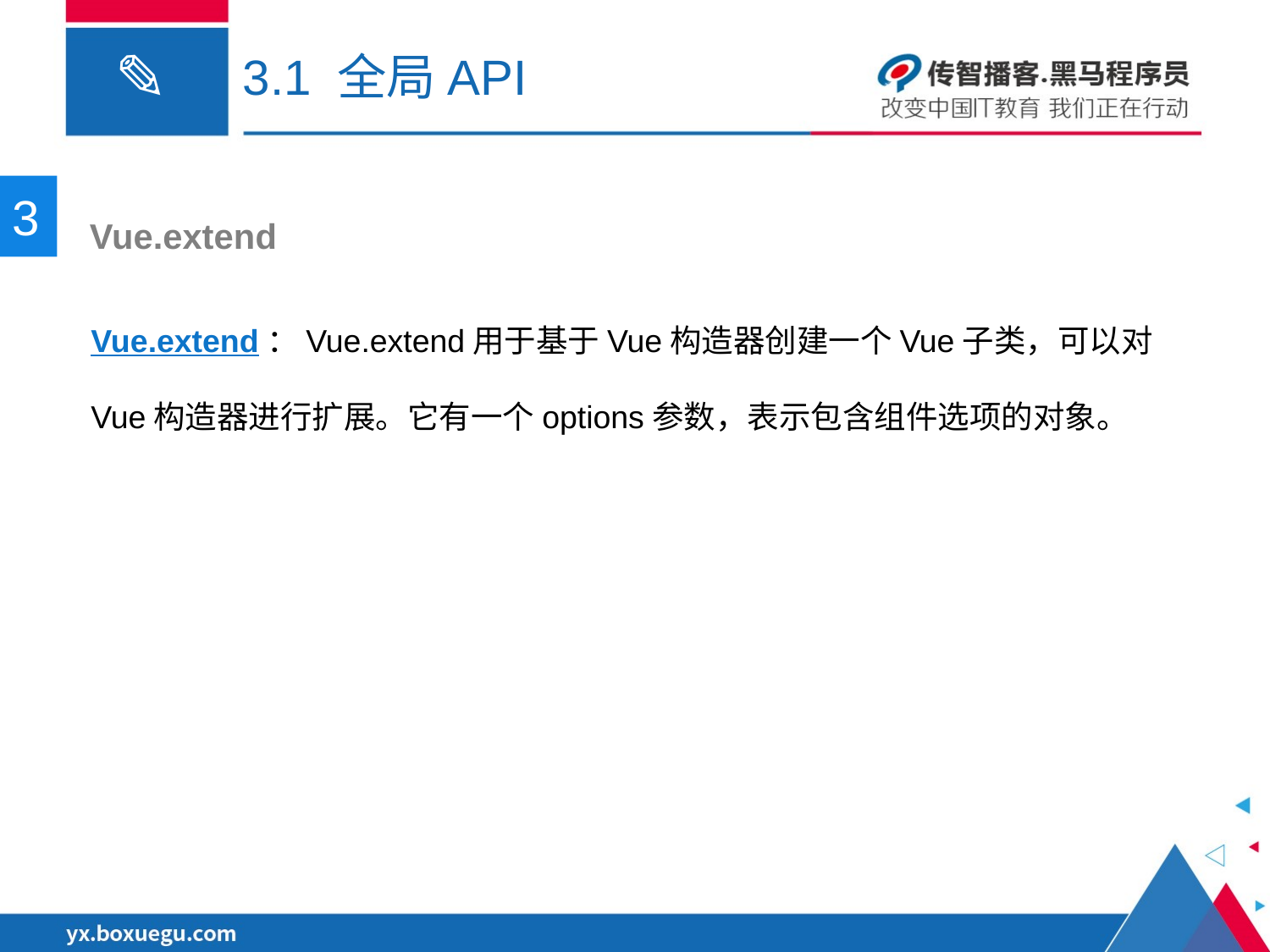

# 3.1 全局API

3
  Vue.extend
Vue.extend：Vue.extend用于基于Vue构造器创建一个Vue子类，可以对Vue构造器进行扩展。它有一个options参数，表示包含组件选项的对象。